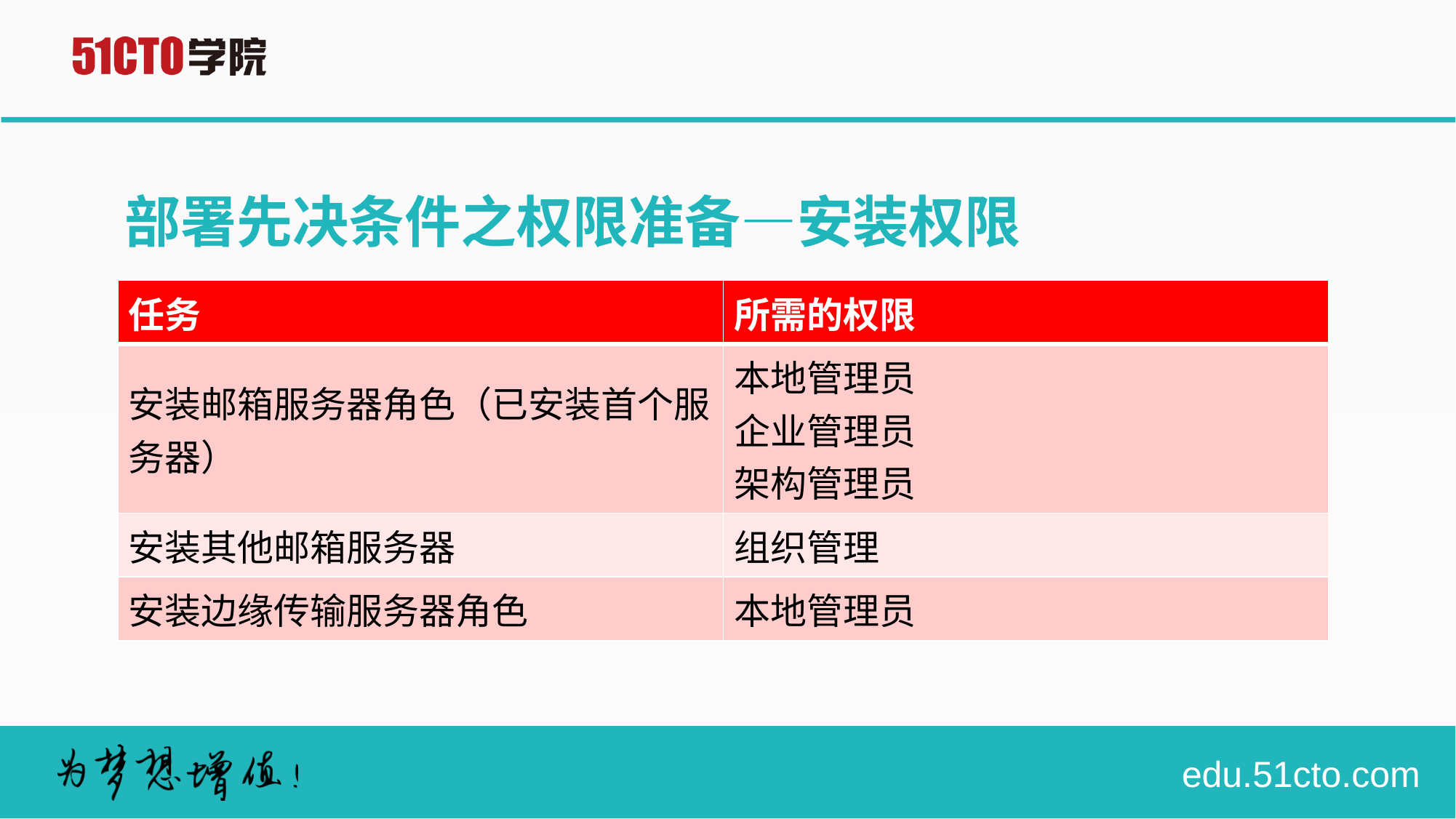

# 部署先决条件之权限准备—安装权限
| 任务 | 所需的权限 |
| --- | --- |
| 安装邮箱服务器角色（已安装首个服务器） | 本地管理员 企业管理员 架构管理员 |
| 安装其他邮箱服务器 | 组织管理 |
| 安装边缘传输服务器角色 | 本地管理员 |